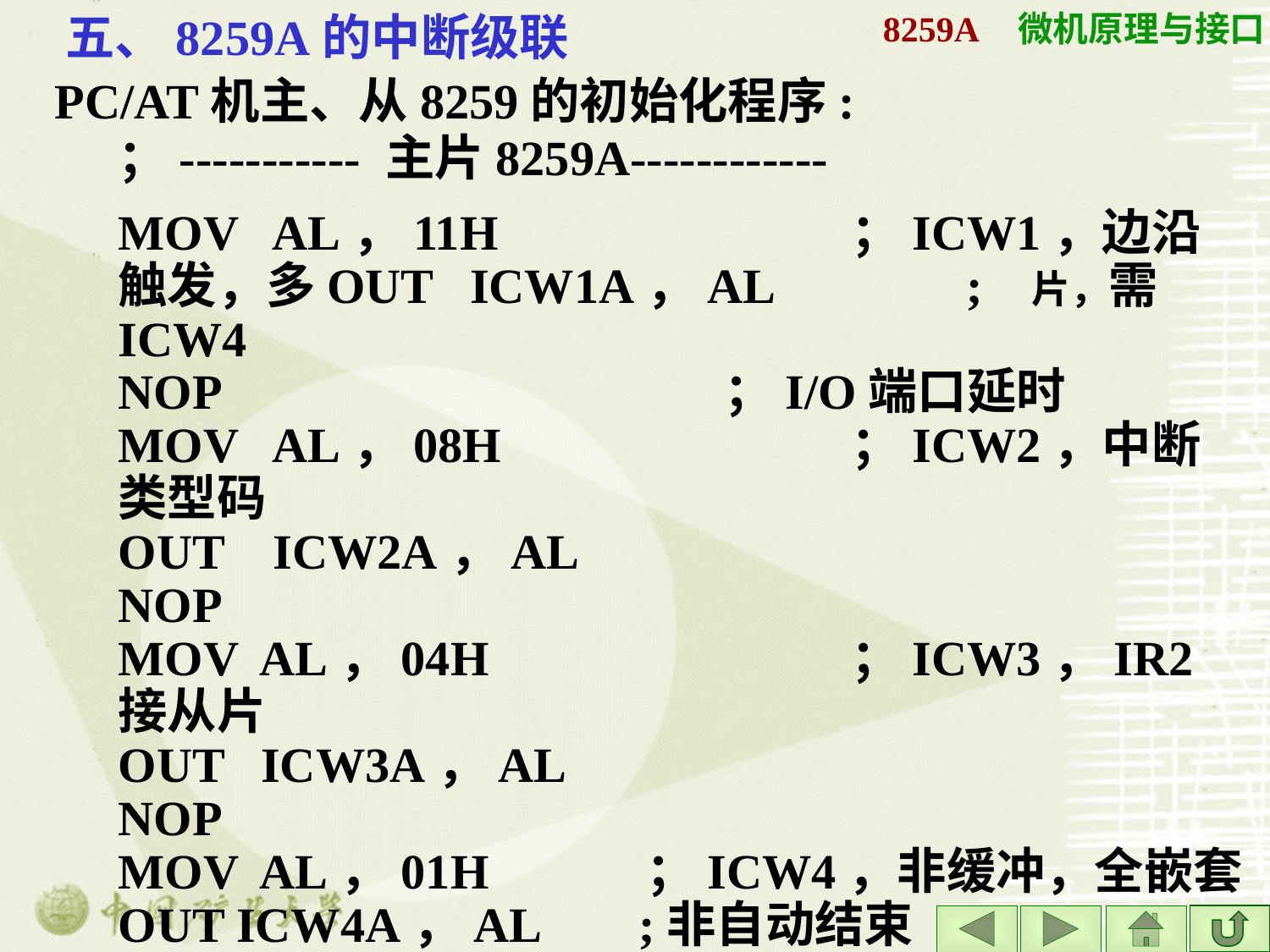

五、8259A的中断级联
# 8259A
PC/AT机主、从8259的初始化程序:
；----------- 主片8259A------------
MOV   AL，11H 		       ；ICW1，边沿触发，多OUT   ICW1A，AL	       ;   片，需ICW4
NOP 				       ；I/O端口延时
MOV   AL，08H 		       ；ICW2，中断类型码
OUT    ICW2A，AL
NOP
MOV  AL，04H 		       ；ICW3，IR2接从片
OUT   ICW3A，AL
NOP
MOV  AL，01H	           ；ICW4，非缓冲，全嵌套
OUT ICW4A，AL	 ;非自动结束
NOP